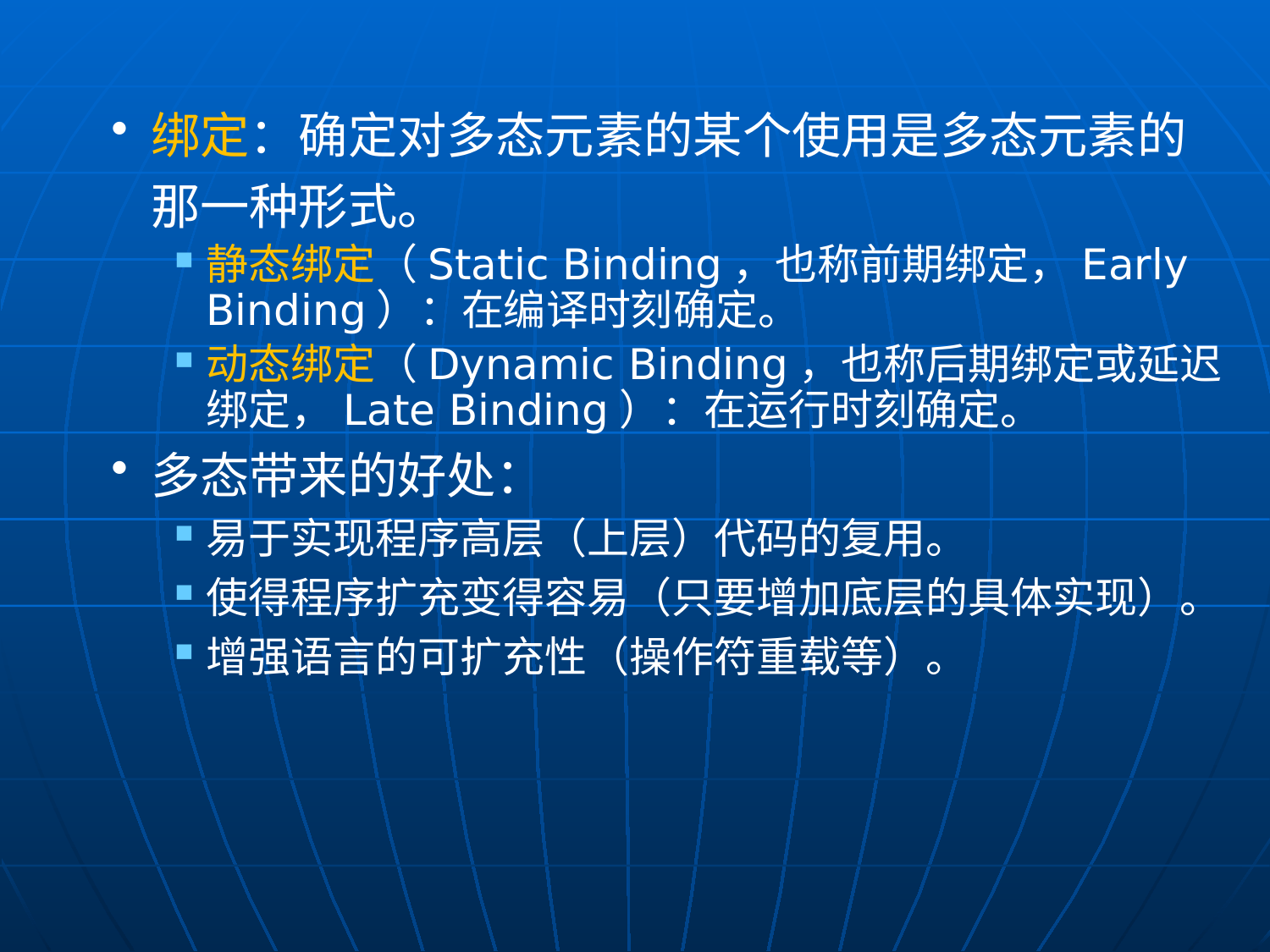

绑定：确定对多态元素的某个使用是多态元素的那一种形式。
静态绑定（Static Binding，也称前期绑定，Early Binding）：在编译时刻确定。
动态绑定（Dynamic Binding，也称后期绑定或延迟绑定，Late Binding）：在运行时刻确定。
多态带来的好处：
易于实现程序高层（上层）代码的复用。
使得程序扩充变得容易（只要增加底层的具体实现）。
增强语言的可扩充性（操作符重载等）。